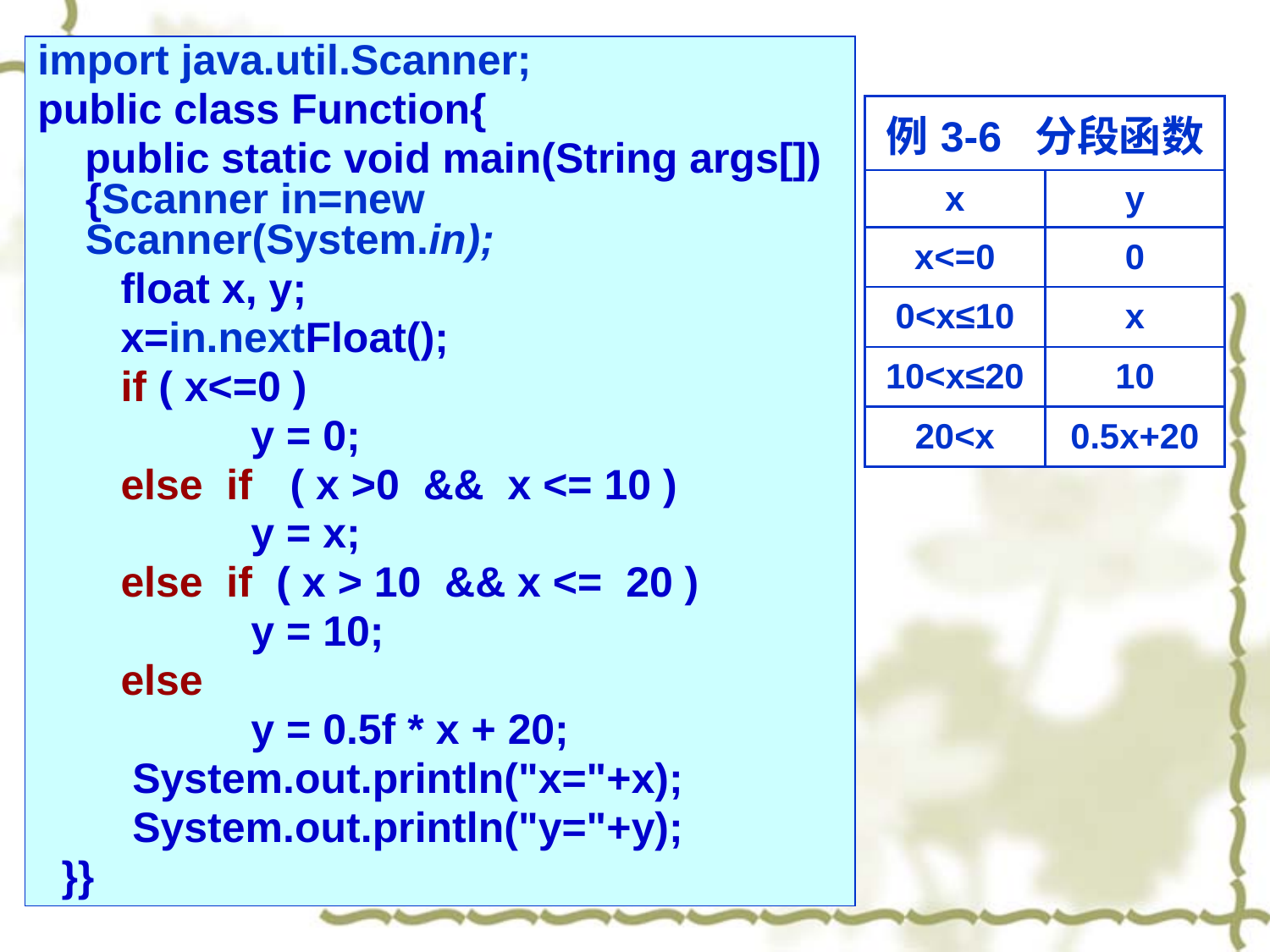

import java.util.Scanner;
public class Function{
    public static void main(String args[]) {Scanner in=new Scanner(System.in);
       float x, y;
       x=in.nextFloat();
       if ( x<=0 )
                  y = 0;
       else  if  ( x >0  &&  x <= 10 )
                  y = x;
       else  if  ( x > 10  && x <=  20 )
                  y = 10;
       else
                  y = 0.5f * x + 20;
        System.out.println("x="+x);
        System.out.println("y="+y);
  }}
| 例3-6 分段函数 |  |
| --- | --- |
| x | y |
| x<=0 | 0 |
| 0<x≤10 | x |
| 10<x≤20 | 10 |
| 20<x | 0.5x+20 |